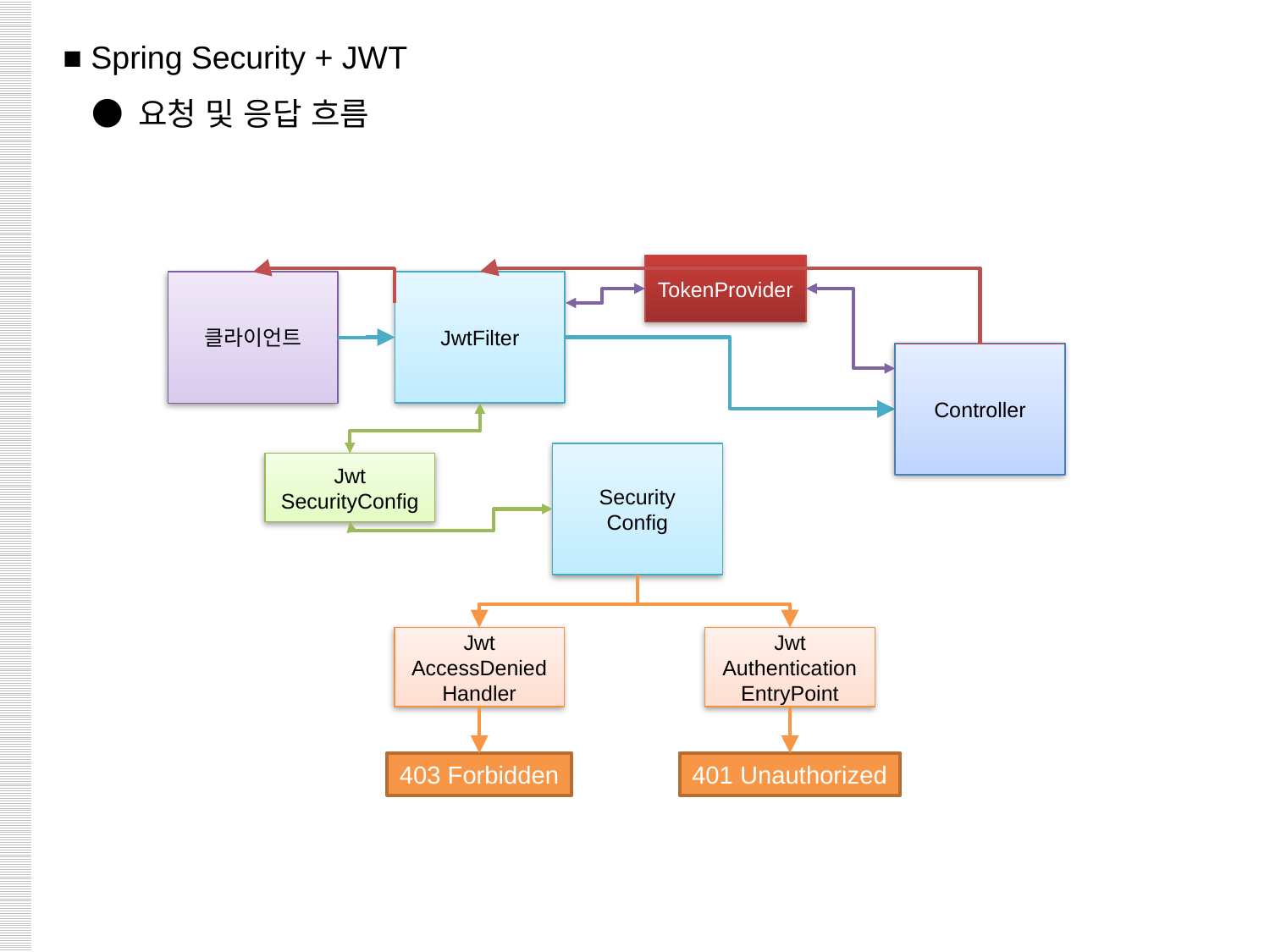

■ Spring Security + JWT
    ● 요청 및 응답 흐름
TokenProvider
JwtFilter
클라이언트
Controller
Security
Config
Jwt
SecurityConfig
Jwt
AccessDenied
Handler
Jwt
Authentication
EntryPoint
403 Forbidden
401 Unauthorized